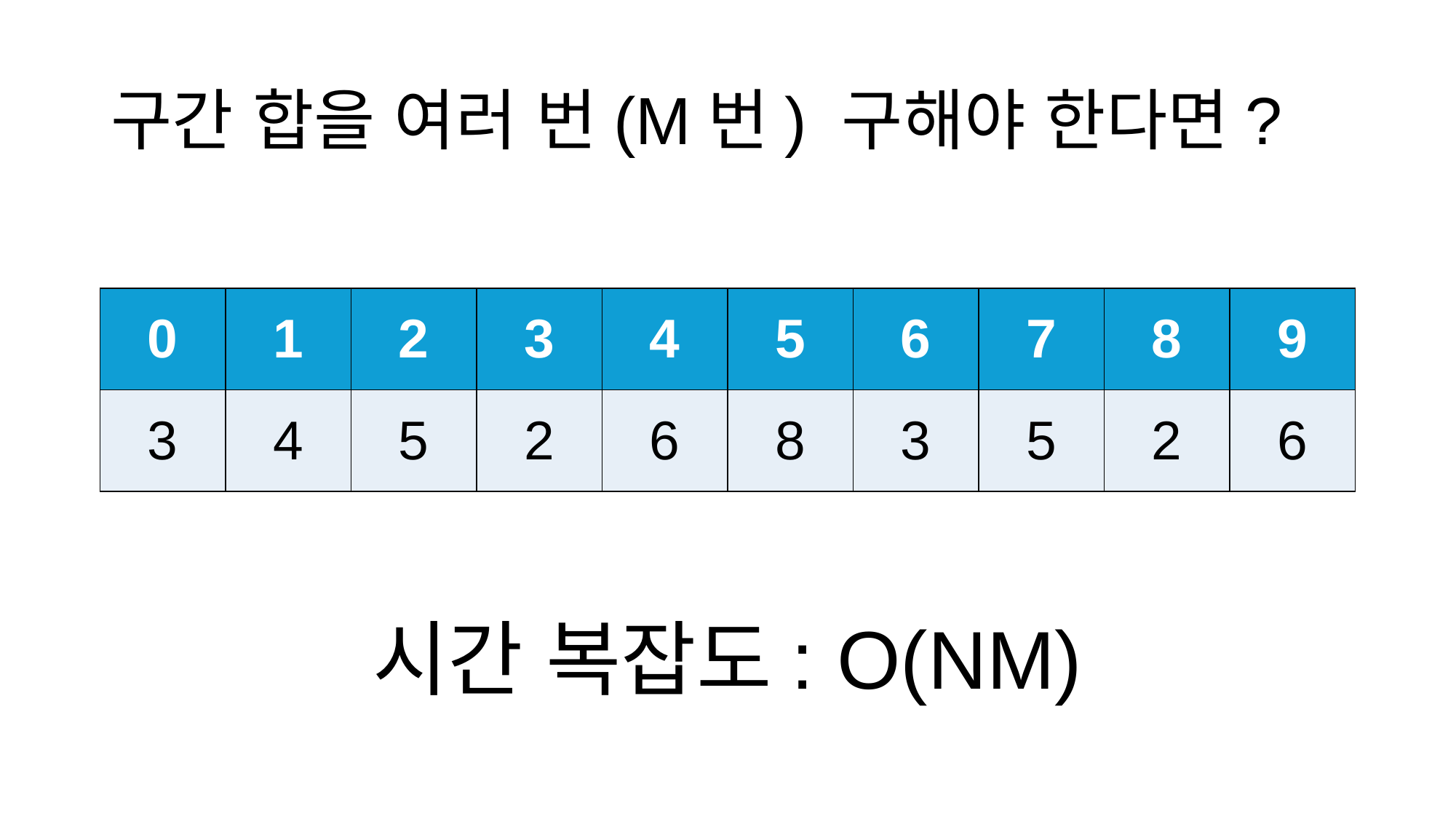

# 구간 합을 여러 번(M번) 구해야 한다면?
| 0 | 1 | 2 | 3 | 4 | 5 | 6 | 7 | 8 | 9 |
| --- | --- | --- | --- | --- | --- | --- | --- | --- | --- |
| 3 | 4 | 5 | 2 | 6 | 8 | 3 | 5 | 2 | 6 |
시간 복잡도: O(NM)